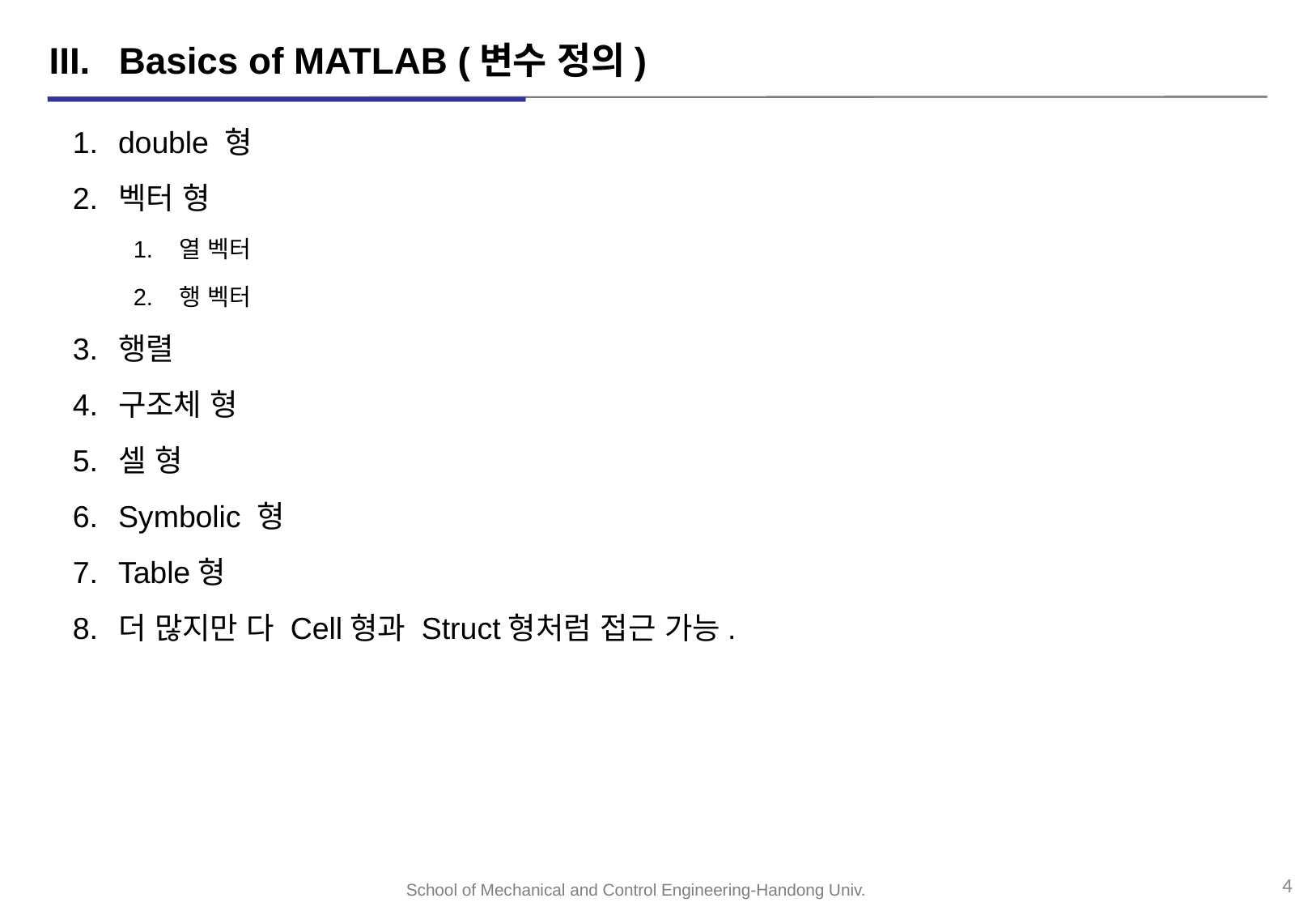

# III.	Basics of MATLAB (변수 정의)

double 형
벡터 형
열 벡터
행 벡터
행렬
구조체 형
셀 형
Symbolic 형
Table형
더 많지만 다 Cell형과 Struct형처럼 접근 가능.
4
School of Mechanical and Control Engineering-Handong Univ.